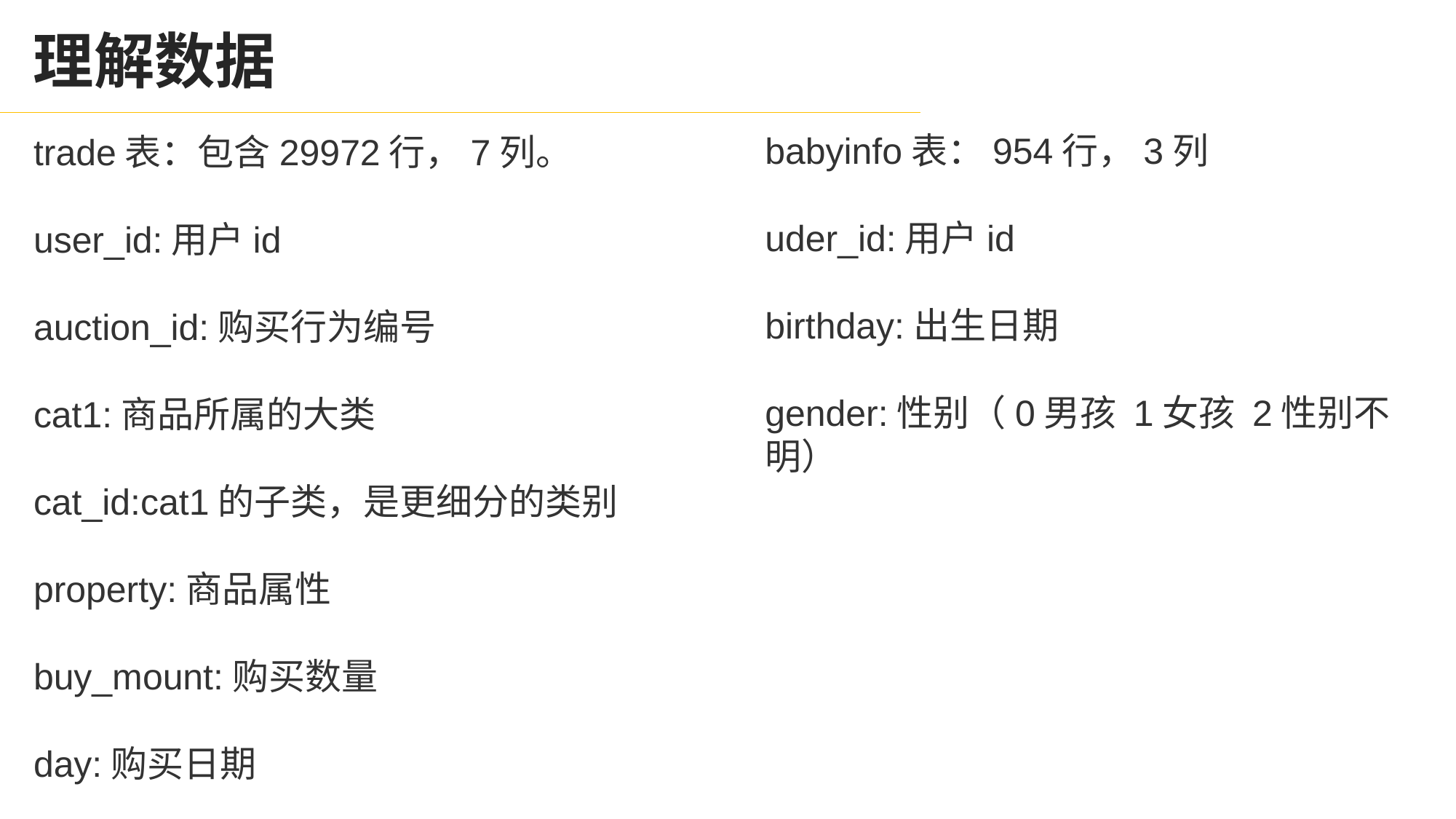

理解数据
trade表：包含29972行，7列。

user_id:用户id

auction_id:购买行为编号

cat1:商品所属的大类

cat_id:cat1的子类，是更细分的类别

property:商品属性

buy_mount:购买数量

day:购买日期
babyinfo表：954行，3列

uder_id:用户id

birthday:出生日期

gender:性别（0男孩 1女孩 2性别不明）